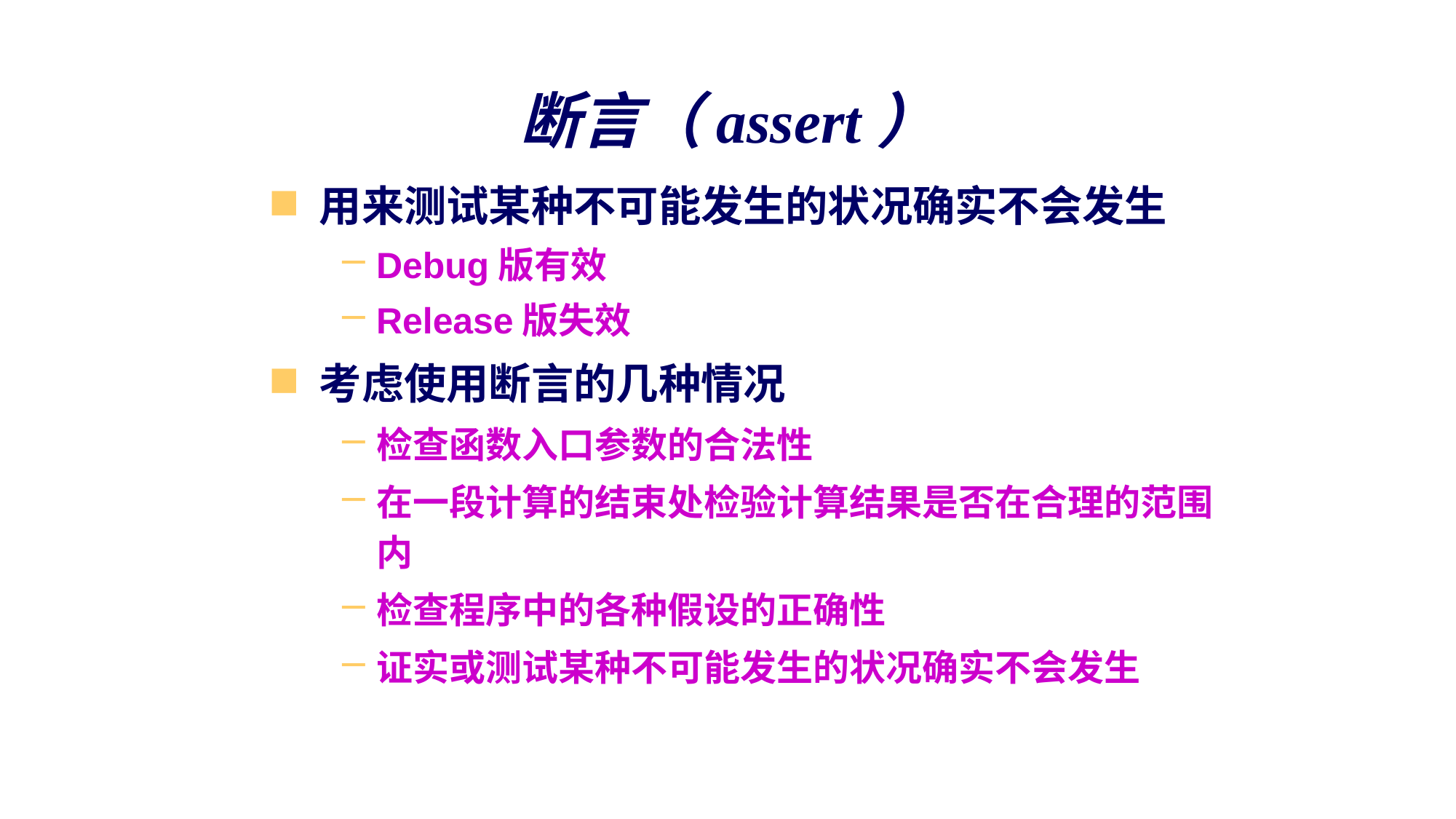

断言（assert）
用来测试某种不可能发生的状况确实不会发生
Debug版有效
Release版失效
考虑使用断言的几种情况
检查函数入口参数的合法性
在一段计算的结束处检验计算结果是否在合理的范围内
检查程序中的各种假设的正确性
证实或测试某种不可能发生的状况确实不会发生